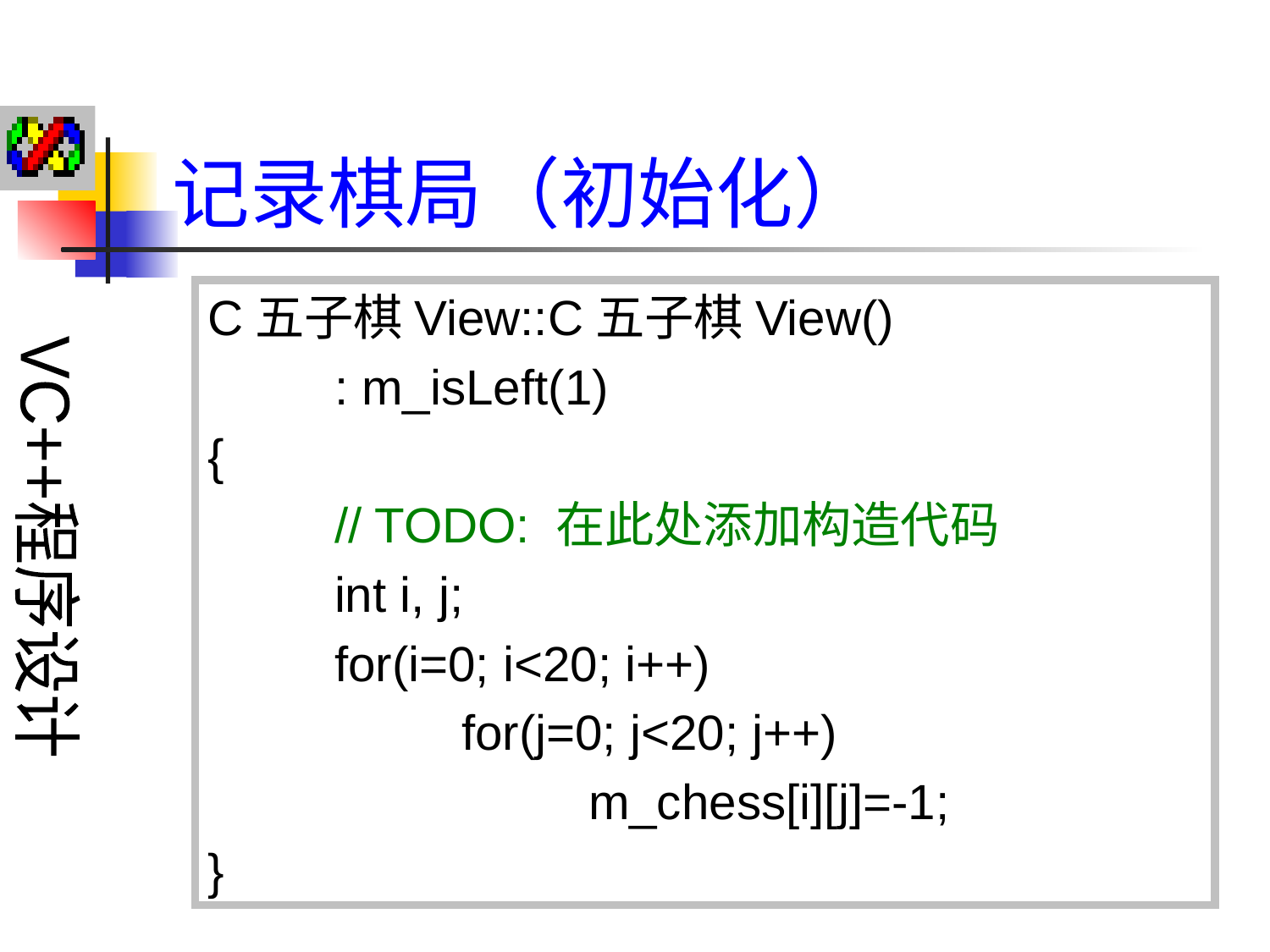

# 记录棋局（初始化）
C五子棋View::C五子棋View()
	: m_isLeft(1)
{
	// TODO: 在此处添加构造代码
	int i, j;
	for(i=0; i<20; i++)
		for(j=0; j<20; j++)
			m_chess[i][j]=-1;
}